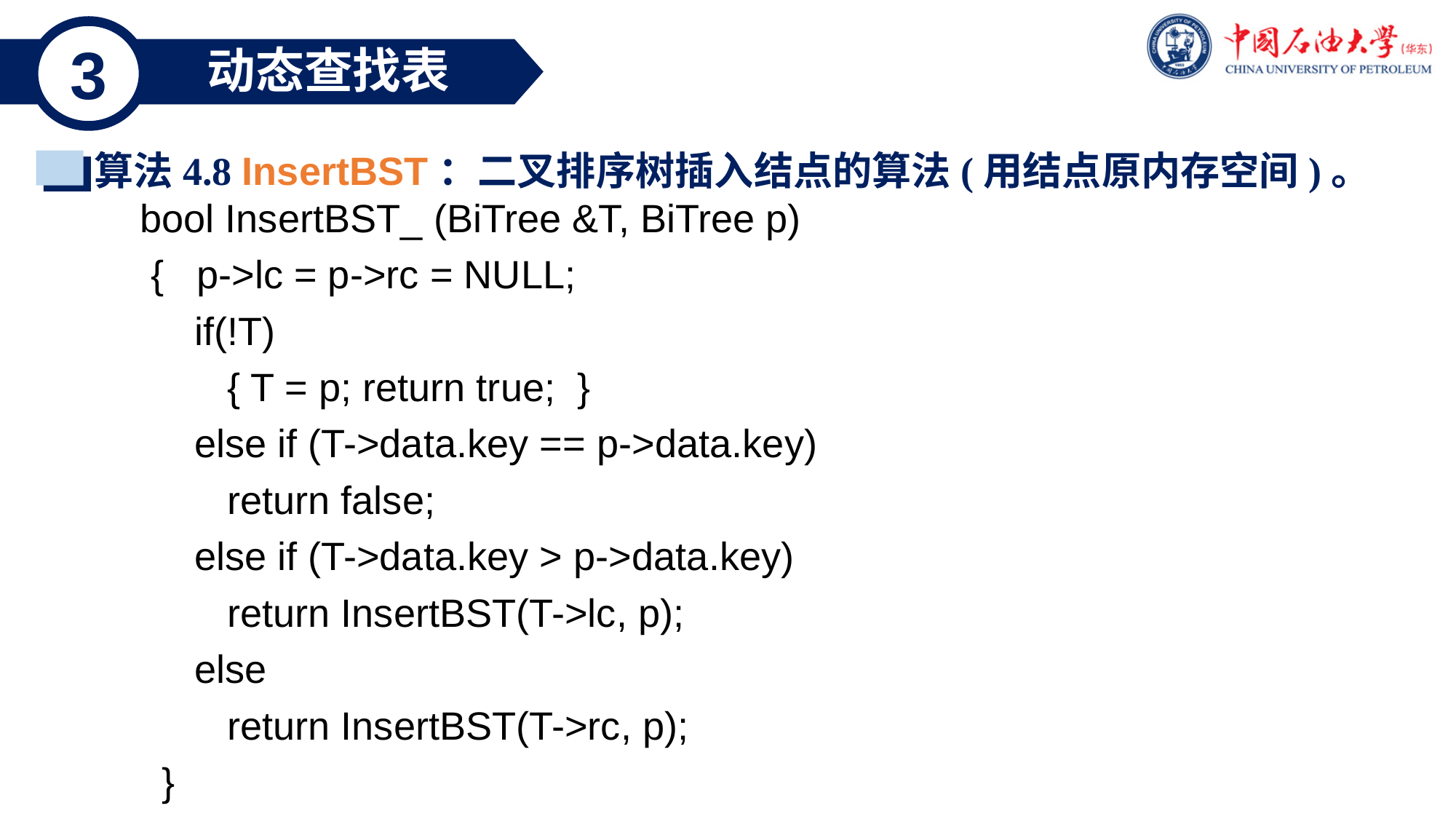

3
 动态查找表
算法4.8 InsertBST：二叉排序树插入结点的算法(用结点原内存空间)。

bool InsertBST_ (BiTree &T, BiTree p)
 {   p->lc = p->rc = NULL;
     if(!T)
        { T = p; return true;  }
     else if (T->data.key == p->data.key)
        return false;
     else if (T->data.key > p->data.key)
        return InsertBST(T->lc, p);
     else
        return InsertBST(T->rc, p);
  }